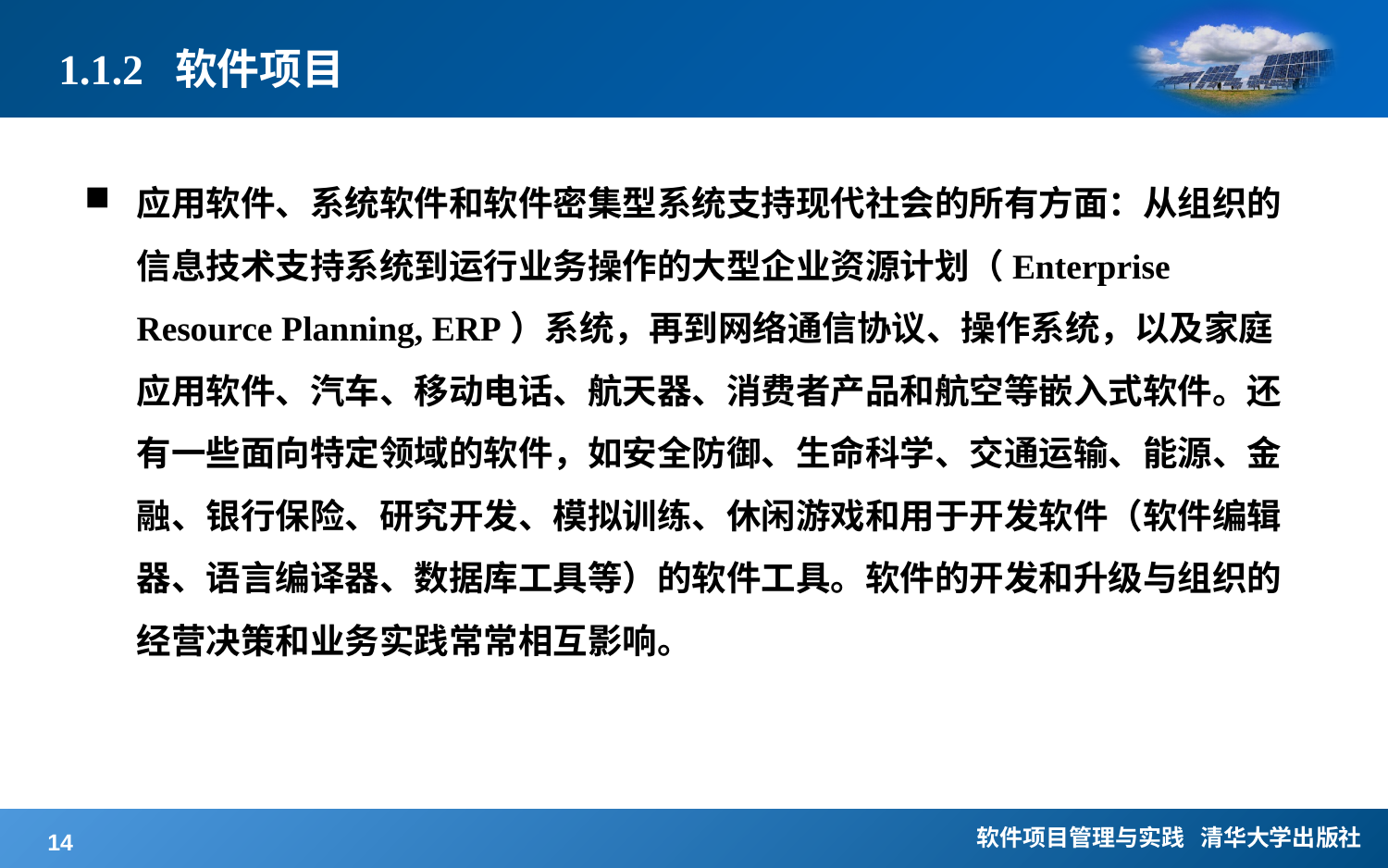

# 1.1.2  软件项目
应用软件、系统软件和软件密集型系统支持现代社会的所有方面：从组织的信息技术支持系统到运行业务操作的大型企业资源计划（Enterprise Resource Planning, ERP）系统，再到网络通信协议、操作系统，以及家庭应用软件、汽车、移动电话、航天器、消费者产品和航空等嵌入式软件。还有一些面向特定领域的软件，如安全防御、生命科学、交通运输、能源、金融、银行保险、研究开发、模拟训练、休闲游戏和用于开发软件（软件编辑器、语言编译器、数据库工具等）的软件工具。软件的开发和升级与组织的经营决策和业务实践常常相互影响。